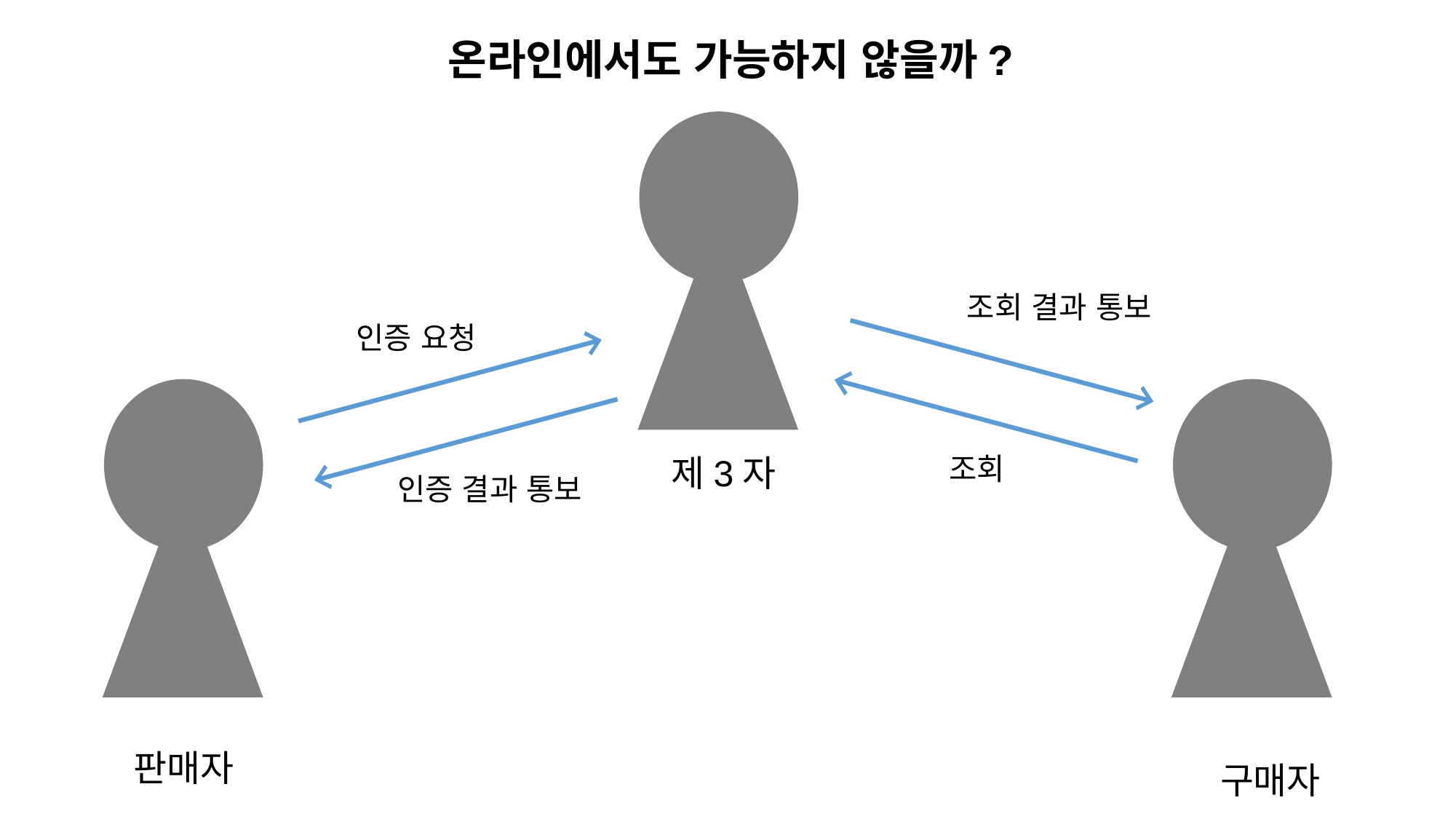

온라인에서도 가능하지 않을까?

조회 결과 통보
인증 요청

조회
제3자
인증 결과 통보

판매자
구매자